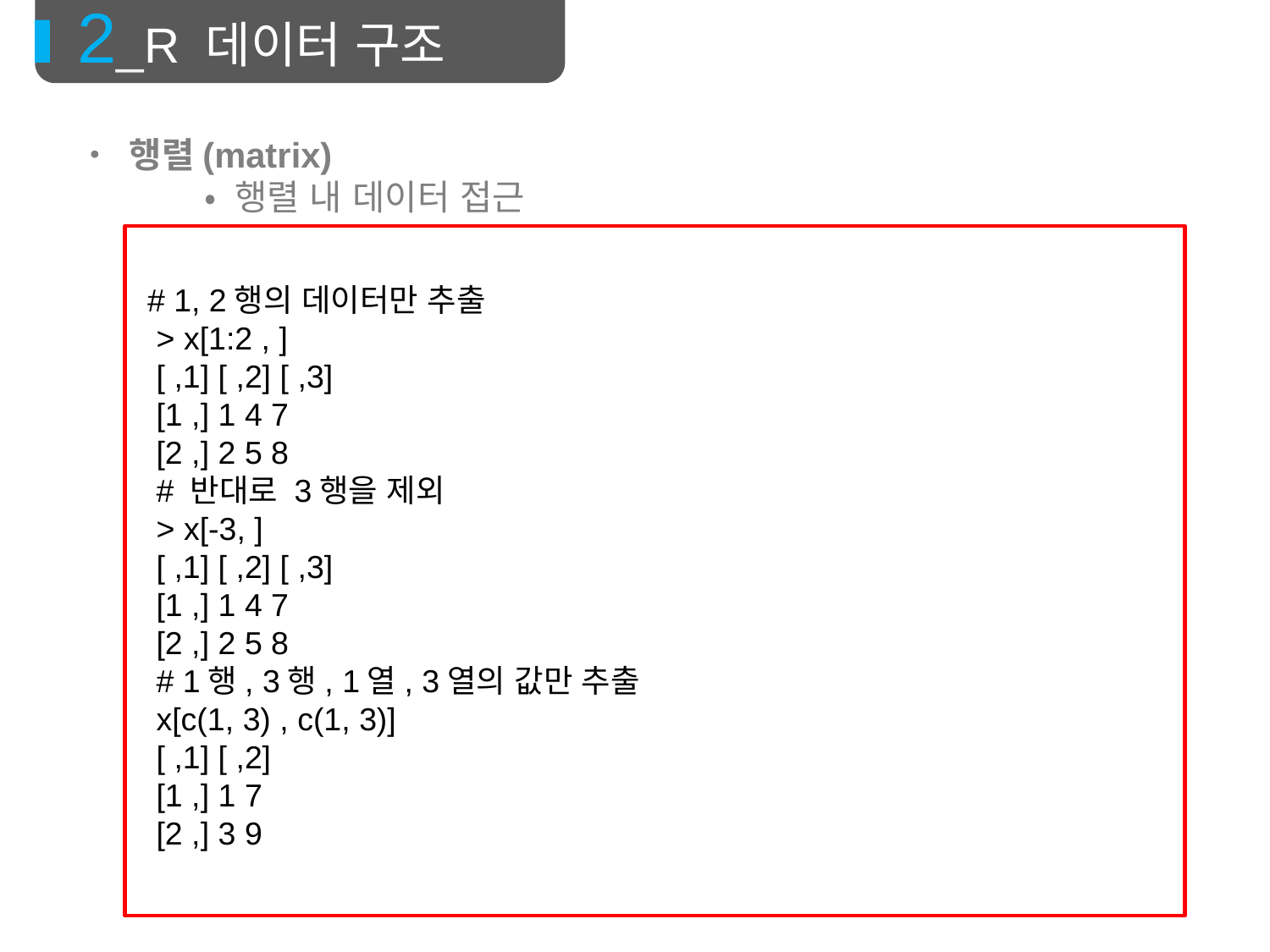

2_R 데이터 구조

• 행렬(matrix)
	• 행렬 내 데이터 접근

# 1, 2행의 데이터만 추출
 > x[1:2 , ]
 [ ,1] [ ,2] [ ,3]
 [1 ,] 1 4 7
 [2 ,] 2 5 8
 # 반대로 3행을 제외
 > x[-3, ]
 [ ,1] [ ,2] [ ,3]
 [1 ,] 1 4 7
 [2 ,] 2 5 8
 # 1행, 3행, 1열, 3열의 값만 추출
 x[c(1, 3) , c(1, 3)]
 [ ,1] [ ,2]
 [1 ,] 1 7
 [2 ,] 3 9